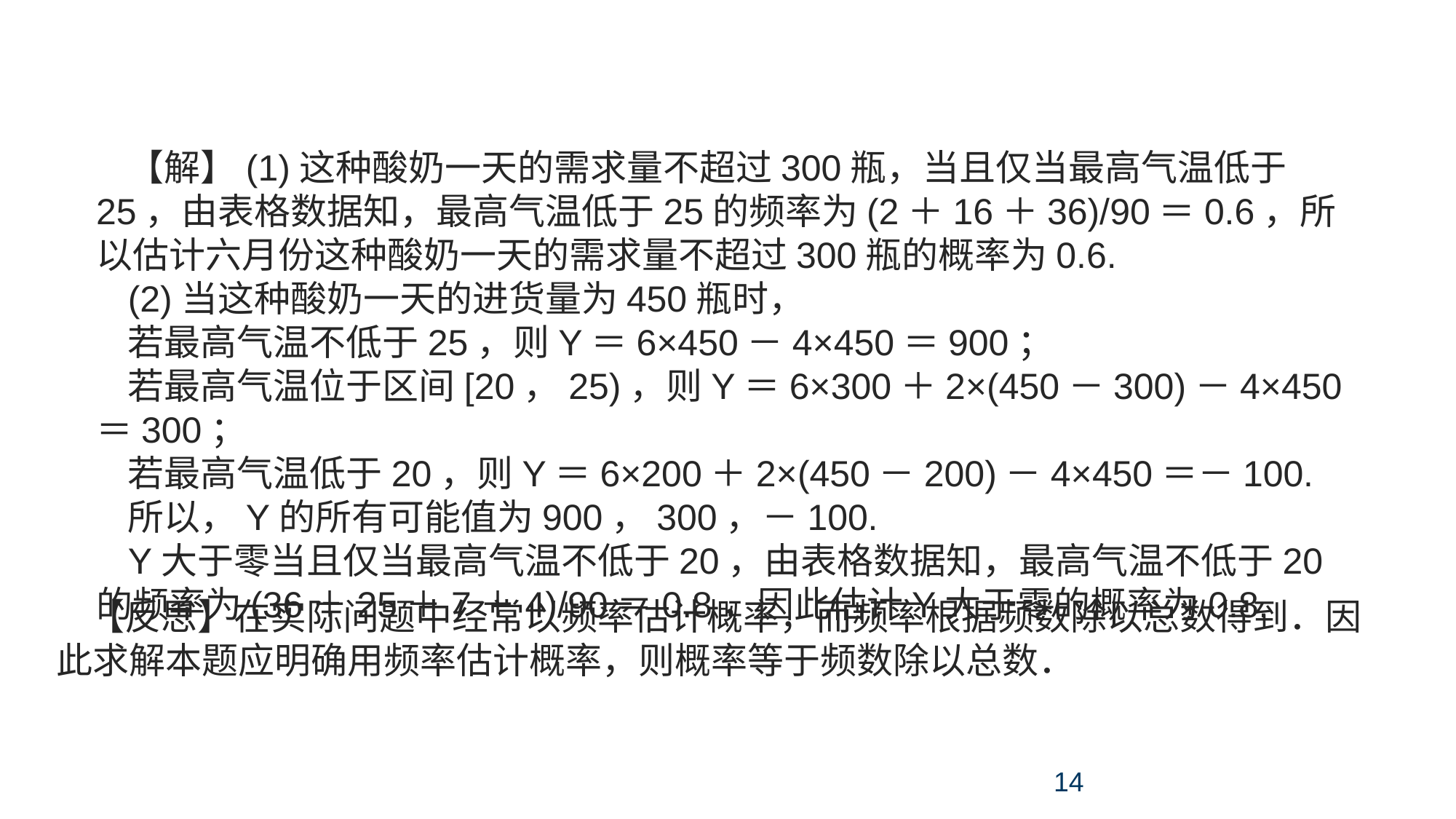

考点一  随机事件的概率、古典概型和几何概型
【解】(1)这种酸奶一天的需求量不超过300瓶，当且仅当最高气温低于25，由表格数据知，最高气温低于25的频率为(2＋16＋36)/90＝0.6，所以估计六月份这种酸奶一天的需求量不超过300瓶的概率为0.6.
(2)当这种酸奶一天的进货量为450瓶时，
若最高气温不低于25，则Y＝6×450－4×450＝900；
若最高气温位于区间[20，25)，则Y＝6×300＋2×(450－300)－4×450＝300；
若最高气温低于20，则Y＝6×200＋2×(450－200)－4×450＝－100.
所以，Y的所有可能值为900，300，－100.
Y大于零当且仅当最高气温不低于20，由表格数据知，最高气温不低于20的频率为(36＋25＋7＋4)/90＝0.8，因此估计Y大于零的概率为0.8.

【反思】在实际问题中经常以频率估计概率，而频率根据频数除以总数得到．因此求解本题应明确用频率估计概率，则概率等于频数除以总数．
14